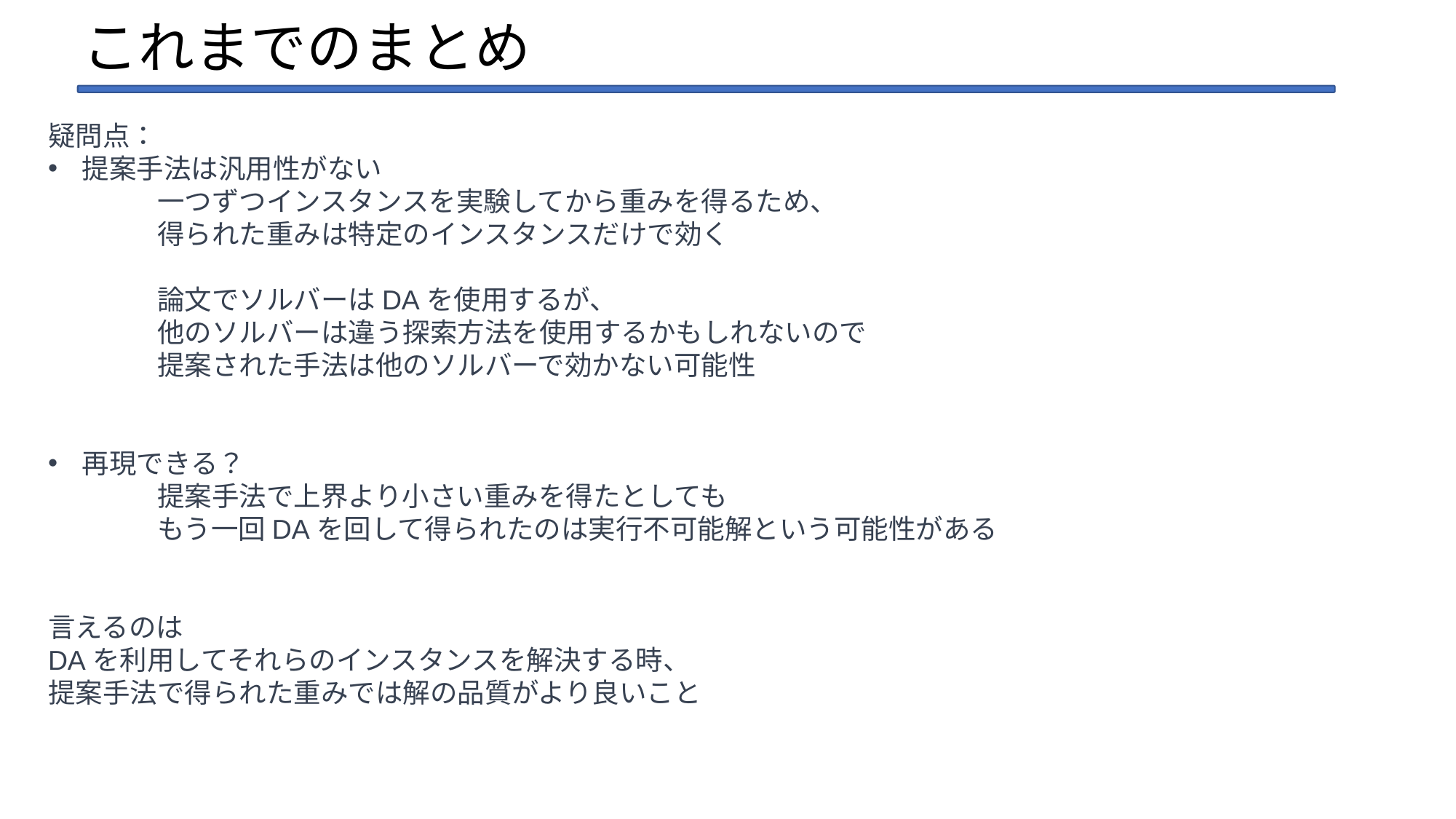

# これまでのまとめ

疑問点：
提案手法は汎用性がない
	一つずつインスタンスを実験してから重みを得るため、
	得られた重みは特定のインスタンスだけで効く

	論文でソルバーはDAを使用するが、
	他のソルバーは違う探索方法を使用するかもしれないので
	提案された手法は他のソルバーで効かない可能性

再現できる？
　　　　提案手法で上界より小さい重みを得たとしても
	もう一回DAを回して得られたのは実行不可能解という可能性がある

言えるのは
DAを利用してそれらのインスタンスを解決する時、
提案手法で得られた重みでは解の品質がより良いこと